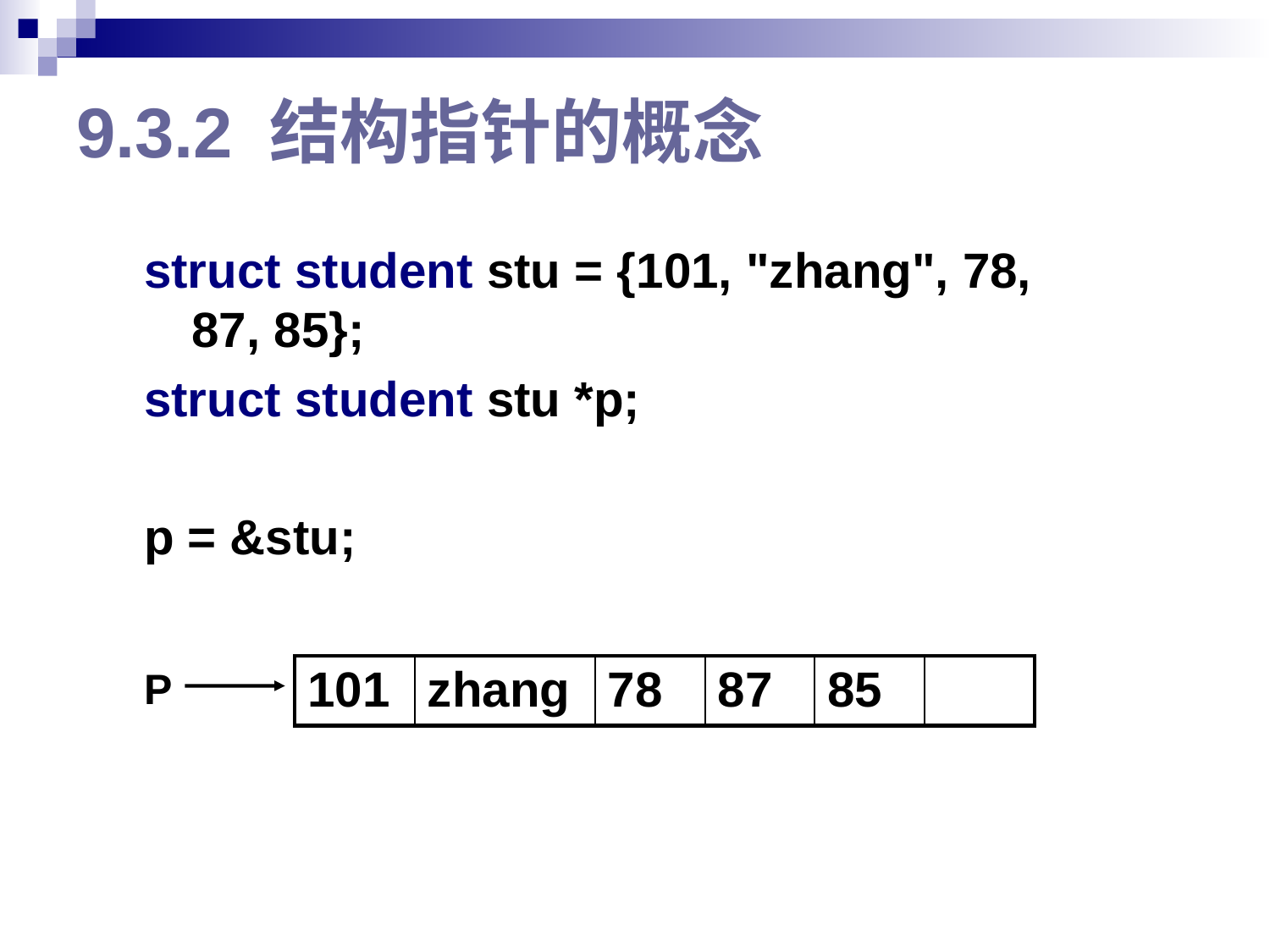

# 9.3.2 结构指针的概念
struct student stu = {101, "zhang", 78, 87, 85};
struct student stu *p;

p = &stu;

P
| 101 | zhang | 78 | 87 | 85 |  |
| --- | --- | --- | --- | --- | --- |